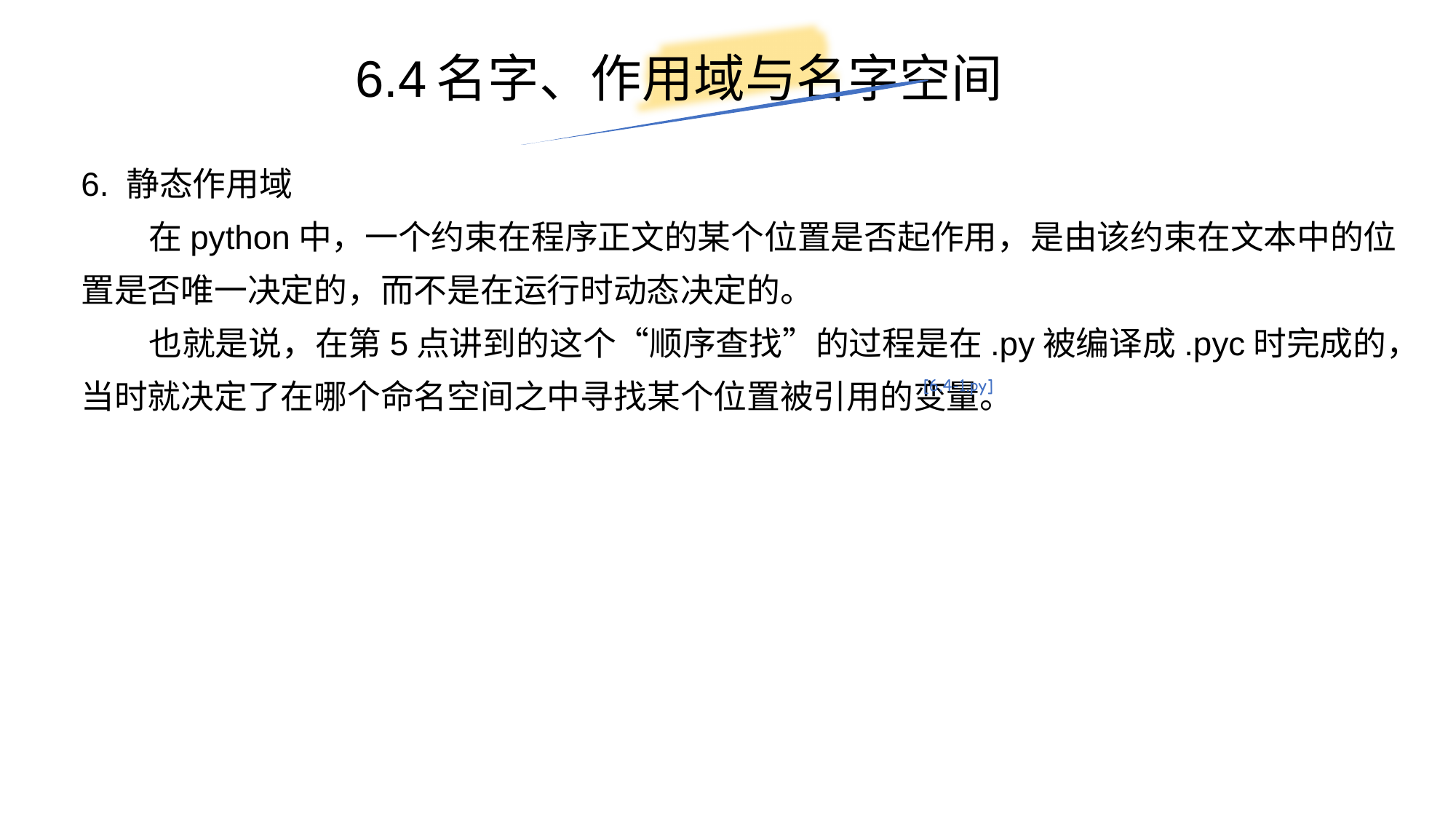

# 6.4名字、作用域与名字空间

6. 静态作用域
        在python中，一个约束在程序正文的某个位置是否起作用，是由该约束在文本中的位置是否唯一决定的，而不是在运行时动态决定的。
        也就是说，在第5点讲到的这个“顺序查找”的过程是在.py被编译成.pyc时完成的，当时就决定了在哪个命名空间之中寻找某个位置被引用的变量。
[6.4-1.py]